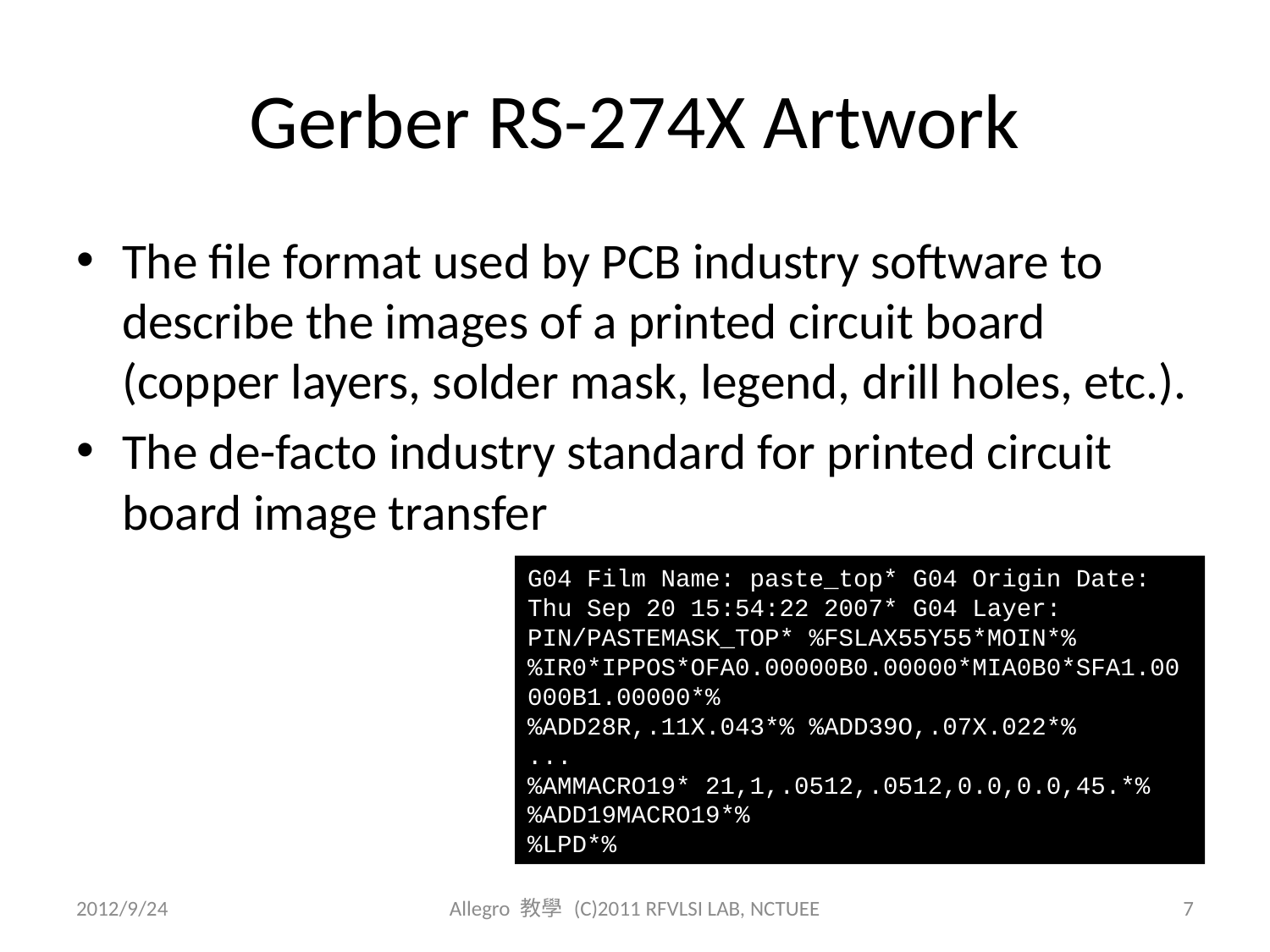

# Gerber RS-274X Artwork
The file format used by PCB industry software to describe the images of a printed circuit board (copper layers, solder mask, legend, drill holes, etc.).
The de-facto industry standard for printed circuit board image transfer

G04 Film Name: paste_top* G04 Origin Date: Thu Sep 20 15:54:22 2007* G04 Layer: PIN/PASTEMASK_TOP* %FSLAX55Y55*MOIN*% %IR0*IPPOS*OFA0.00000B0.00000*MIA0B0*SFA1.00000B1.00000*%
%ADD28R,.11X.043*% %ADD39O,.07X.022*%
...
%AMMACRO19* 21,1,.0512,.0512,0.0,0.0,45.*% %ADD19MACRO19*%
%LPD*%
2012/9/24
Allegro 教學 (C)2011 RFVLSI LAB, NCTUEE
7